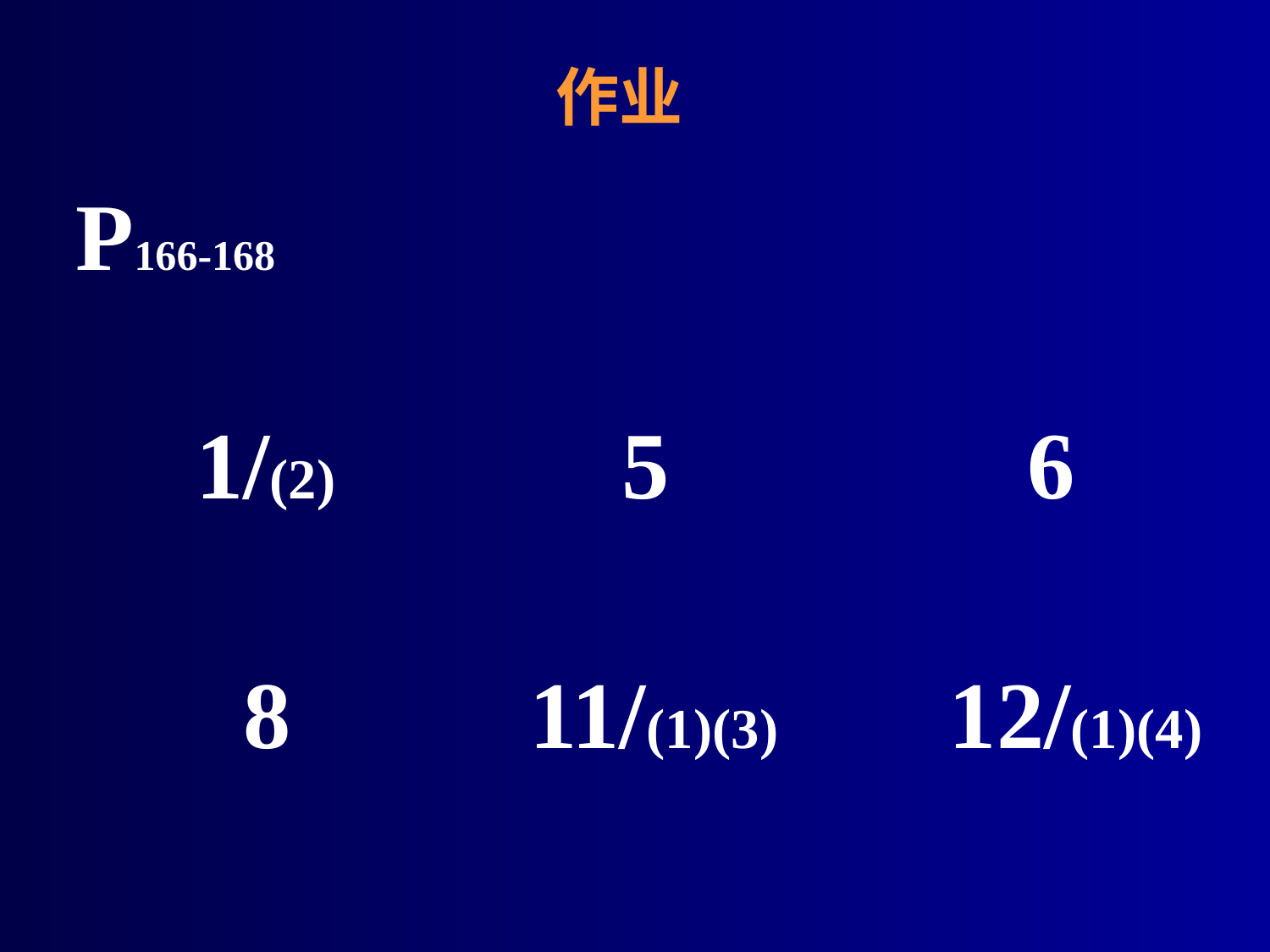

# 作业
P166-168

     1/(2)            5               6

       8          11/(1)(3)            12/(1)(4)